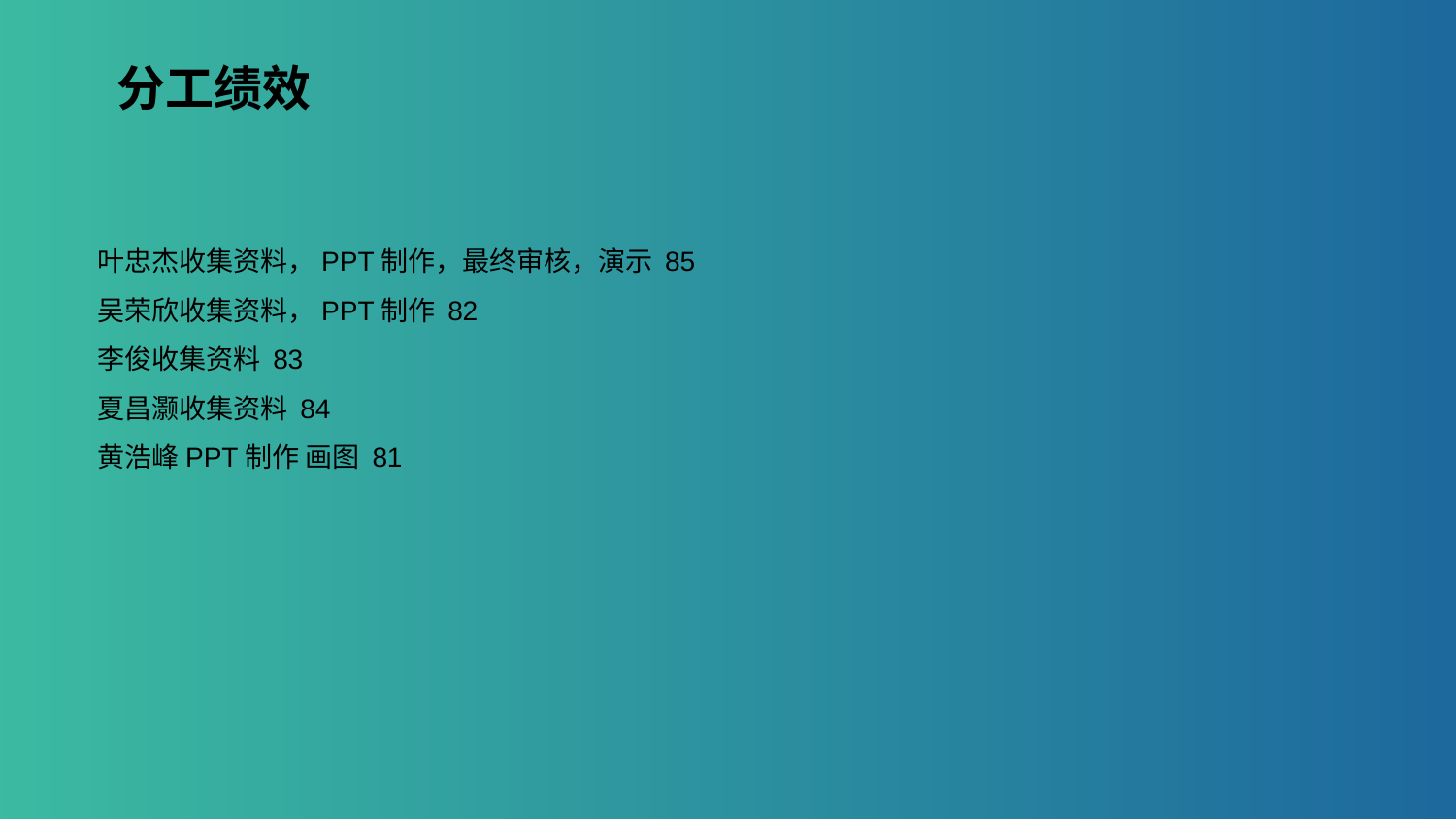

分工绩效
叶忠杰收集资料，PPT制作，最终审核，演示 85
吴荣欣收集资料，PPT制作 82
李俊收集资料 83
夏昌灏收集资料 84
黄浩峰PPT制作 画图 81